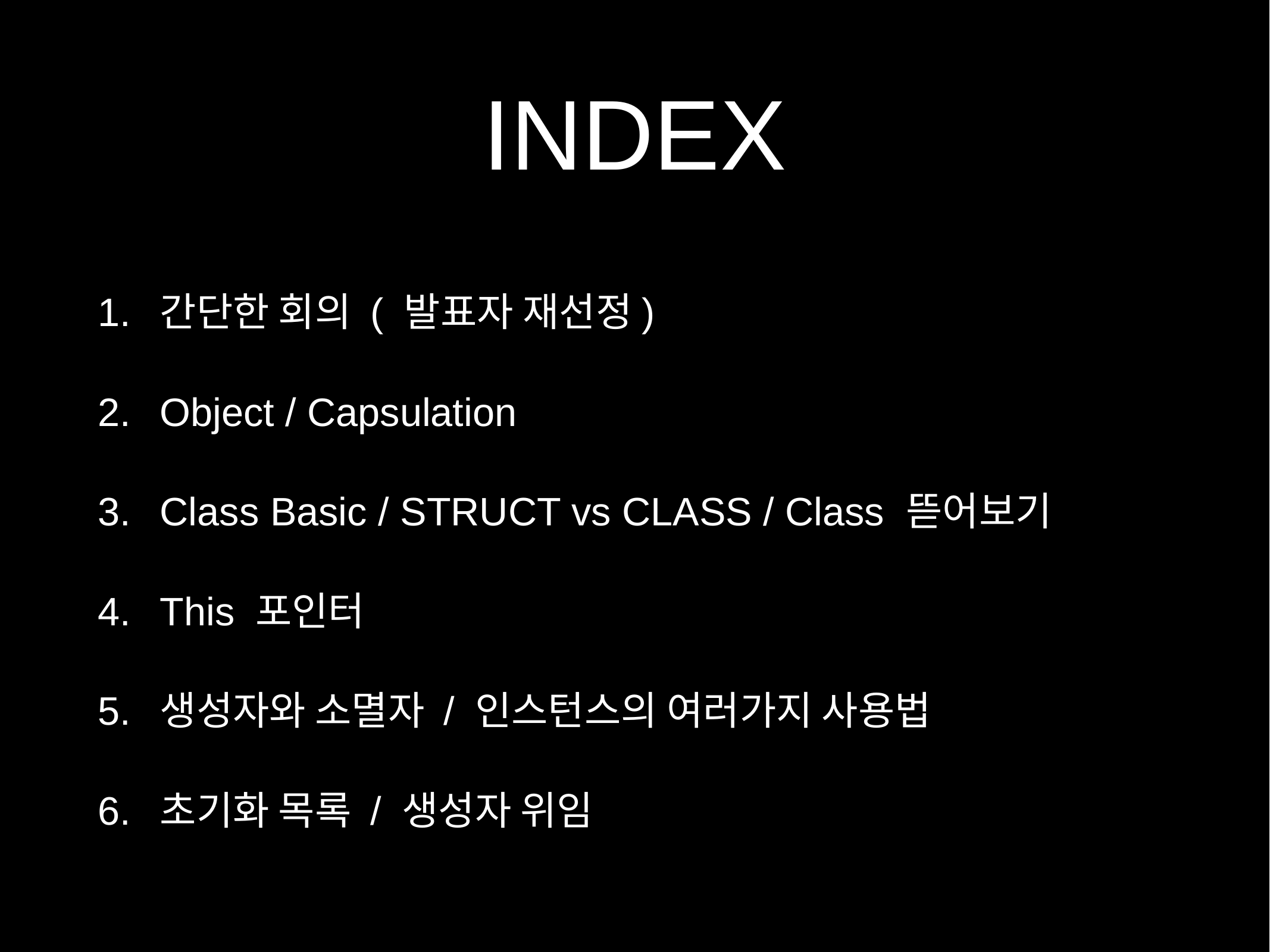

# INDEX
간단한 회의 ( 발표자 재선정)
Object / Capsulation
Class Basic / STRUCT vs CLASS / Class 뜯어보기
This 포인터
생성자와 소멸자 / 인스턴스의 여러가지 사용법
초기화 목록 / 생성자 위임